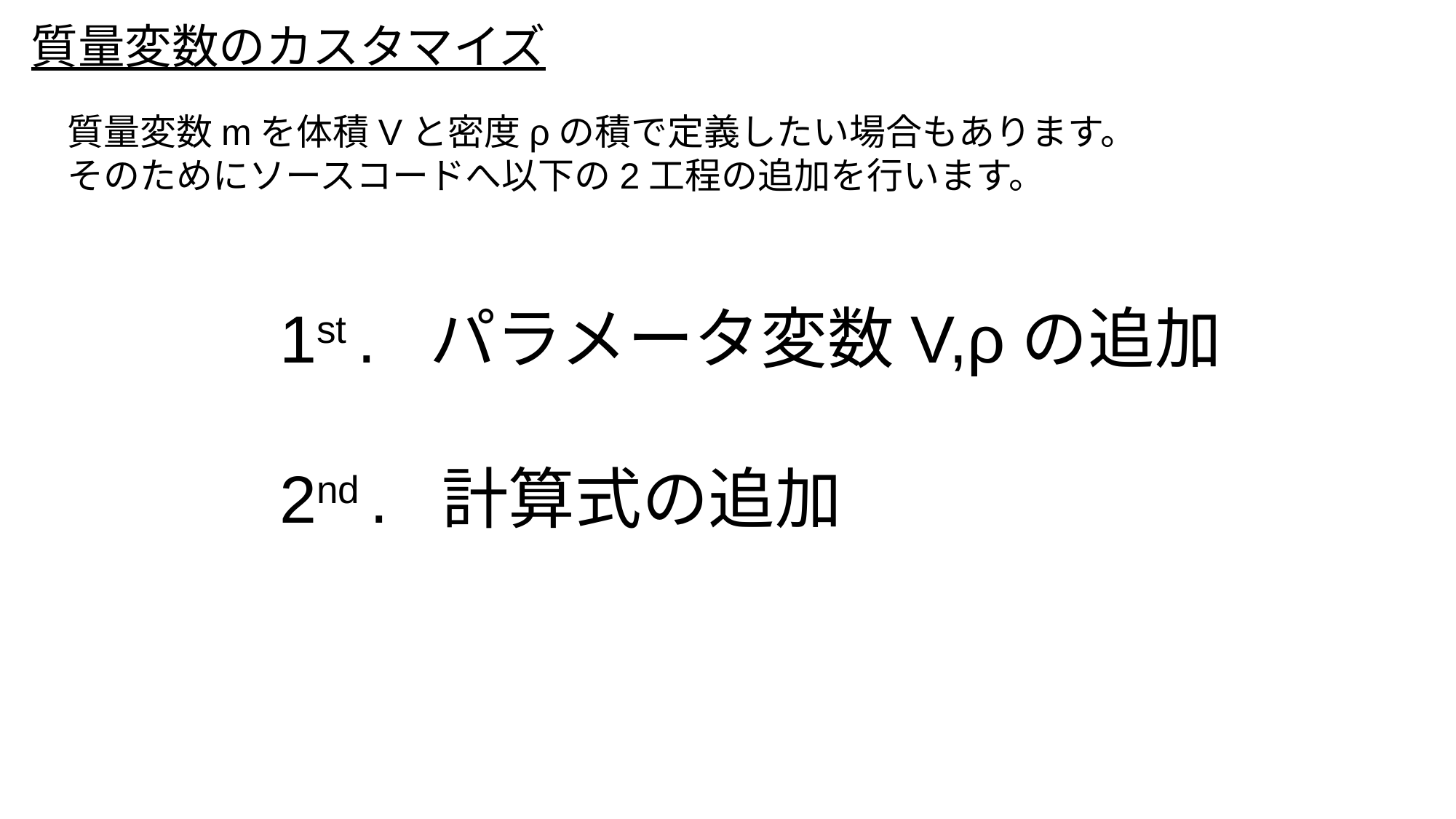

質量変数のカスタマイズ
質量変数mを体積Vと密度ρの積で定義したい場合もあります。
そのためにソースコードへ以下の2工程の追加を行います。
　1st .  パラメータ変数V,ρの追加

　2nd .  計算式の追加